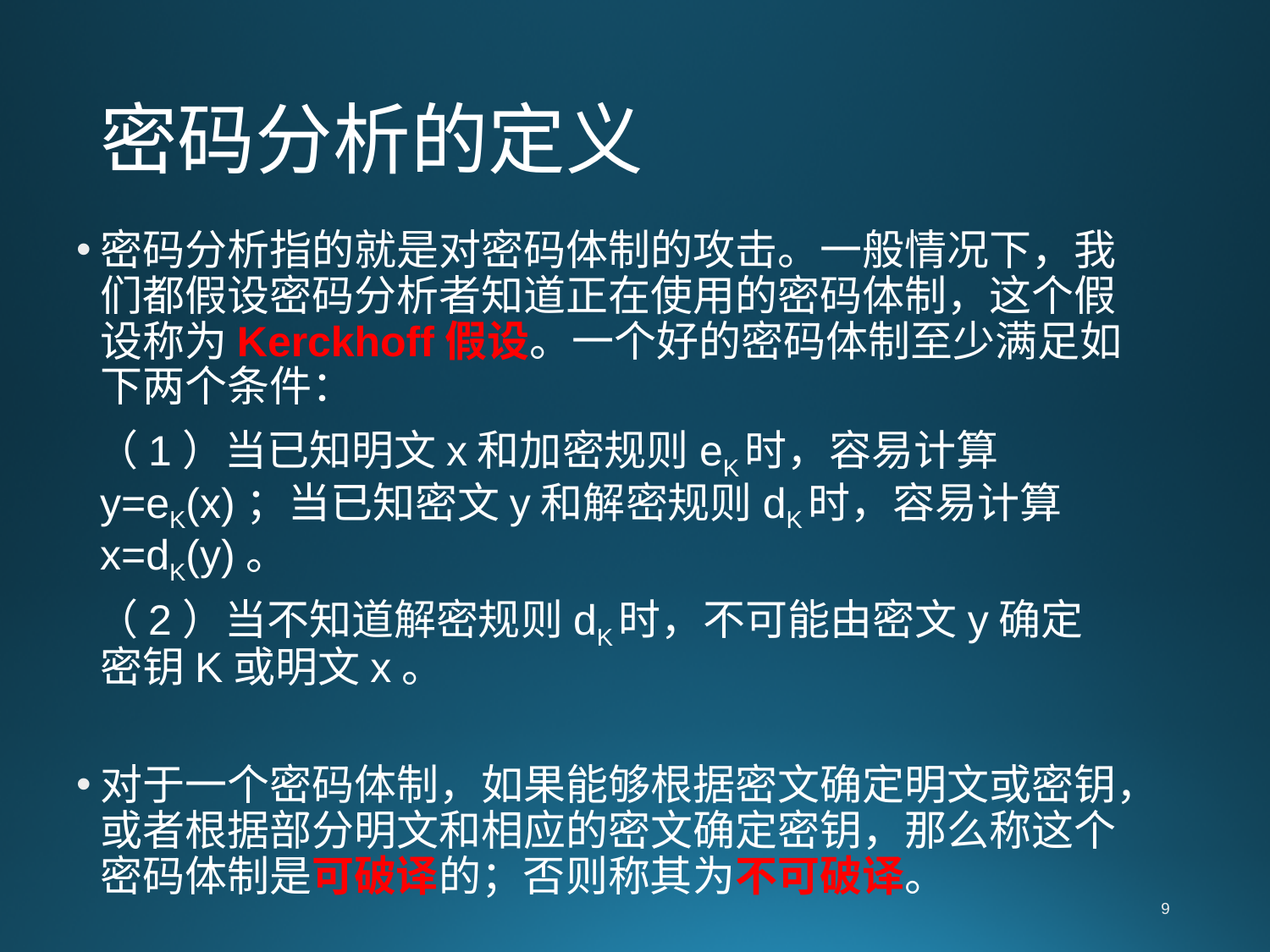

# 密码分析的定义
密码分析指的就是对密码体制的攻击。一般情况下，我们都假设密码分析者知道正在使用的密码体制，这个假设称为Kerckhoff假设。一个好的密码体制至少满足如下两个条件：
 （1）当已知明文x和加密规则eK时，容易计算y=eK(x)；当已知密文y和解密规则dK时，容易计算x=dK(y)。
 （2）当不知道解密规则dK时，不可能由密文y确定密钥K或明文x。

对于一个密码体制，如果能够根据密文确定明文或密钥，或者根据部分明文和相应的密文确定密钥，那么称这个密码体制是可破译的；否则称其为不可破译。
9